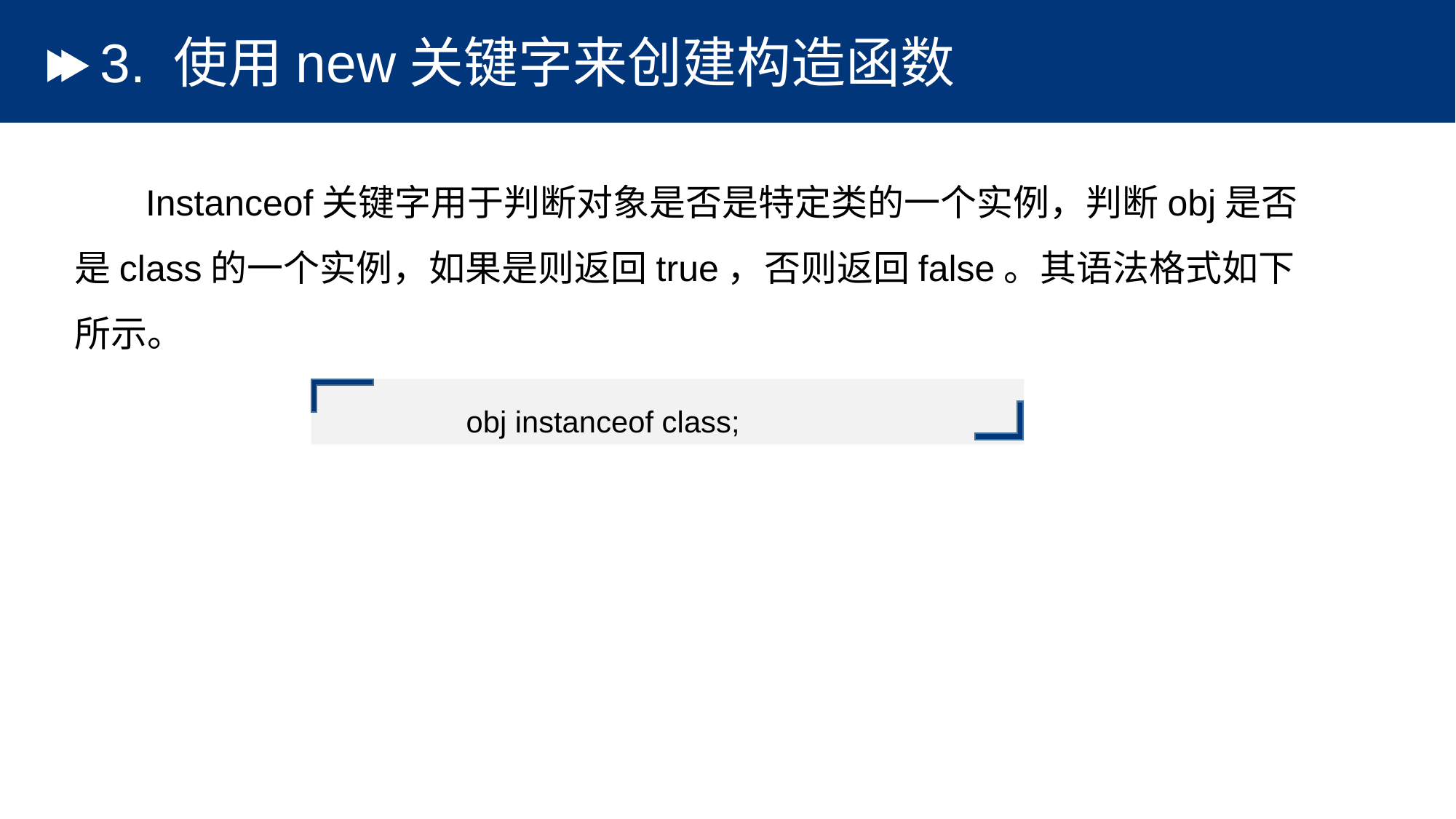

# 3. 使用new关键字来创建构造函数
       Instanceof关键字用于判断对象是否是特定类的一个实例，判断obj是否是class的一个实例，如果是则返回true，否则返回false。其语法格式如下所示。

              obj instanceof class;